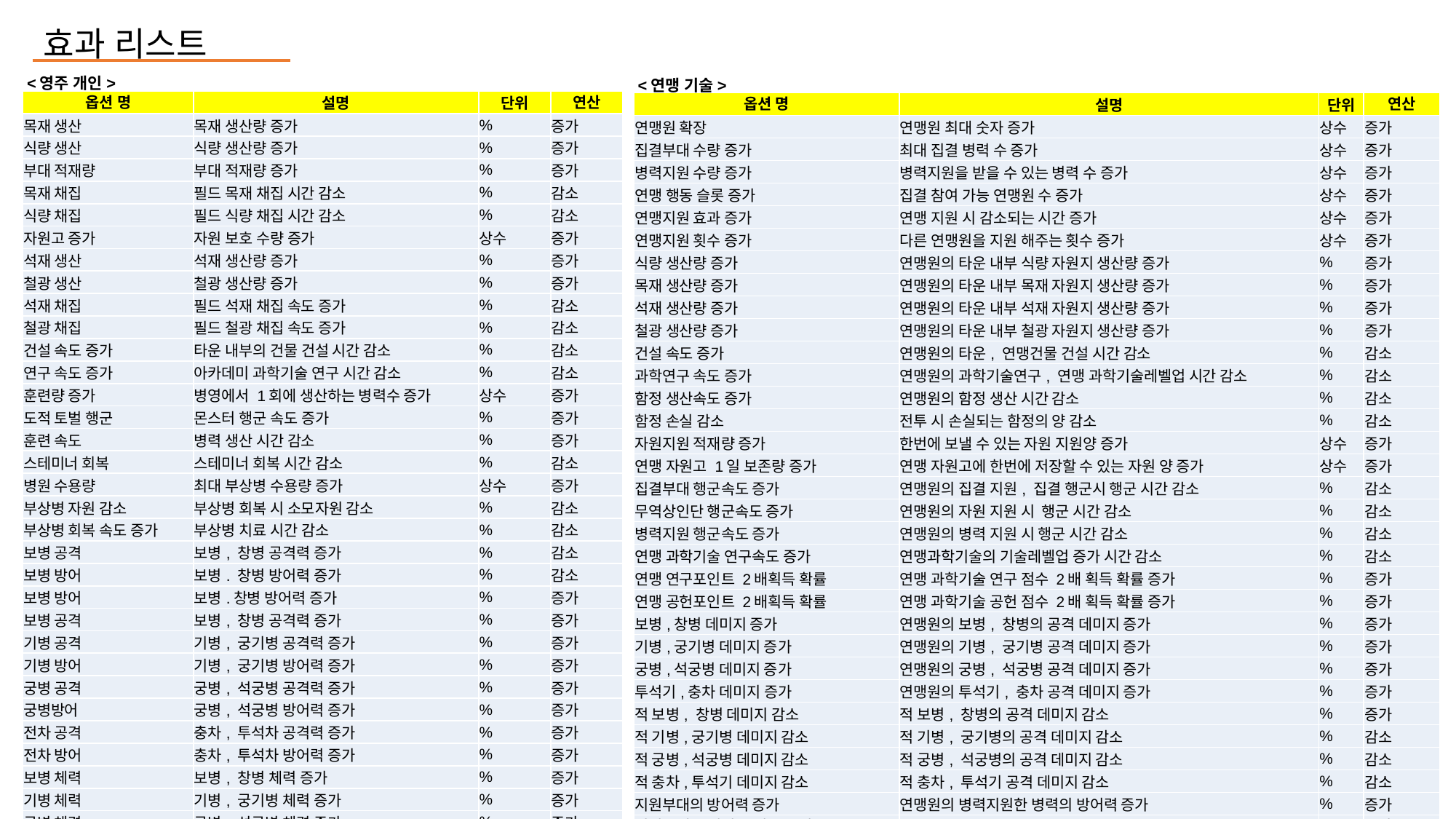

효과 리스트
<영주 개인>
<연맹 기술>
| 옵션 명 | 설명 | 단위 | 연산 |
| --- | --- | --- | --- |
| 목재 생산 | 목재 생산량 증가 | % | 증가 |
| 식량 생산 | 식량 생산량 증가 | % | 증가 |
| 부대 적재량 | 부대 적재량 증가 | % | 증가 |
| 목재 채집 | 필드 목재 채집 시간 감소 | % | 감소 |
| 식량 채집 | 필드 식량 채집 시간 감소 | % | 감소 |
| 자원고 증가 | 자원 보호 수량 증가 | 상수 | 증가 |
| 석재 생산 | 석재 생산량 증가 | % | 증가 |
| 철광 생산 | 철광 생산량 증가 | % | 증가 |
| 석재 채집 | 필드 석재 채집 속도 증가 | % | 감소 |
| 철광 채집 | 필드 철광 채집 속도 증가 | % | 감소 |
| 건설 속도 증가 | 타운 내부의 건물 건설 시간 감소 | % | 감소 |
| 연구 속도 증가 | 아카데미 과학기술 연구 시간 감소 | % | 감소 |
| 훈련량 증가 | 병영에서 1회에 생산하는 병력수 증가 | 상수 | 증가 |
| 도적 토벌 행군 | 몬스터 행군 속도 증가 | % | 증가 |
| 훈련 속도 | 병력 생산 시간 감소 | % | 증가 |
| 스테미너 회복 | 스테미너 회복 시간 감소 | % | 감소 |
| 병원 수용량 | 최대 부상병 수용량 증가 | 상수 | 증가 |
| 부상병 자원 감소 | 부상병 회복 시 소모자원 감소 | % | 감소 |
| 부상병 회복 속도 증가 | 부상병 치료 시간 감소 | % | 감소 |
| 보병 공격 | 보병, 창병 공격력 증가 | % | 감소 |
| 보병 방어 | 보병. 창병 방어력 증가 | % | 감소 |
| 보병 방어 | 보병.창병 방어력 증가 | % | 증가 |
| 보병 공격 | 보병, 창병 공격력 증가 | % | 증가 |
| 기병 공격 | 기병, 궁기병 공격력 증가 | % | 증가 |
| 기병 방어 | 기병, 궁기병 방어력 증가 | % | 증가 |
| 궁병 공격 | 궁병, 석궁병 공격력 증가 | % | 증가 |
| 궁병방어 | 궁병, 석궁병 방어력 증가 | % | 증가 |
| 전차 공격 | 충차, 투석차 공격력 증가 | % | 증가 |
| 전차 방어 | 충차, 투석차 방어력 증가 | % | 증가 |
| 보병 체력 | 보병, 창병 체력 증가 | % | 증가 |
| 기병 체력 | 기병, 궁기병 체력 증가 | % | 증가 |
| 궁병 체력 | 궁병, 석궁병 체력 증가 | % | 증가 |
| 보병 데미지 감소 | 보병, 창병이 받는 데미지 감소 | % | 감소 |
| 기병돌격 데미지 | 기병 스킬 데미지 증가 | % | 증가 |
| 궁병 데미지 증가 | 궁병 스킬 데미지 증가 | % | 증가 |
| 전차 공성 공격력 | 공성 시 충차, 투석기 데미지 증가 | % | 증가 |
| 옵션 명 | 설명 | 단위 | 연산 |
| --- | --- | --- | --- |
| 연맹원 확장 | 연맹원 최대 숫자 증가 | 상수 | 증가 |
| 집결부대 수량 증가 | 최대 집결 병력 수 증가 | 상수 | 증가 |
| 병력지원 수량 증가 | 병력지원을 받을 수 있는 병력 수 증가 | 상수 | 증가 |
| 연맹 행동 슬롯 증가 | 집결 참여 가능 연맹원 수 증가 | 상수 | 증가 |
| 연맹지원 효과 증가 | 연맹 지원 시 감소되는 시간 증가 | 상수 | 증가 |
| 연맹지원 횟수 증가 | 다른 연맹원을 지원 해주는 횟수 증가 | 상수 | 증가 |
| 식량 생산량 증가 | 연맹원의 타운 내부 식량 자원지 생산량 증가 | % | 증가 |
| 목재 생산량 증가 | 연맹원의 타운 내부 목재 자원지 생산량 증가 | % | 증가 |
| 석재 생산량 증가 | 연맹원의 타운 내부 석재 자원지 생산량 증가 | % | 증가 |
| 철광 생산량 증가 | 연맹원의 타운 내부 철광 자원지 생산량 증가 | % | 증가 |
| 건설 속도 증가 | 연맹원의 타운, 연맹건물 건설 시간 감소 | % | 감소 |
| 과학연구 속도 증가 | 연맹원의 과학기술연구, 연맹 과학기술레벨업 시간 감소 | % | 감소 |
| 함정 생산속도 증가 | 연맹원의 함정 생산 시간 감소 | % | 감소 |
| 함정 손실 감소 | 전투 시 손실되는 함정의 양 감소 | % | 감소 |
| 자원지원 적재량 증가 | 한번에 보낼 수 있는 자원 지원양 증가 | 상수 | 증가 |
| 연맹 자원고 1일 보존량 증가 | 연맹 자원고에 한번에 저장할 수 있는 자원 양 증가 | 상수 | 증가 |
| 집결부대 행군속도 증가 | 연맹원의 집결 지원, 집결 행군시 행군 시간 감소 | % | 감소 |
| 무역상인단 행군속도 증가 | 연맹원의 자원 지원 시 행군 시간 감소 | % | 감소 |
| 병력지원 행군속도 증가 | 연맹원의 병력 지원 시 행군 시간 감소 | % | 감소 |
| 연맹 과학기술 연구속도 증가 | 연맹과학기술의 기술레벨업 증가 시간 감소 | % | 감소 |
| 연맹 연구포인트 2배획득 확률 | 연맹 과학기술 연구 점수 2배 획득 확률 증가 | % | 증가 |
| 연맹 공헌포인트 2배획득 확률 | 연맹 과학기술 공헌 점수 2배 획득 확률 증가 | % | 증가 |
| 보병,창병 데미지 증가 | 연맹원의 보병, 창병의 공격 데미지 증가 | % | 증가 |
| 기병,궁기병 데미지 증가 | 연맹원의 기병, 궁기병 공격 데미지 증가 | % | 증가 |
| 궁병,석궁병 데미지 증가 | 연맹원의 궁병, 석궁병 공격 데미지 증가 | % | 증가 |
| 투석기,충차 데미지 증가 | 연맹원의 투석기, 충차 공격 데미지 증가 | % | 증가 |
| 적 보병, 창병 데미지 감소 | 적 보병, 창병의 공격 데미지 감소 | % | 증가 |
| 적 기병,궁기병 데미지 감소 | 적 기병, 궁기병의 공격 데미지 감소 | % | 감소 |
| 적 궁병,석궁병 데미지 감소 | 적 궁병, 석궁병의 공격 데미지 감소 | % | 감소 |
| 적 충차,투석기 데미지 감소 | 적 충차, 투석기 공격 데미지 감소 | % | 감소 |
| 지원부대의 방어력 증가 | 연맹원의 병력지원한 병력의 방어력 증가 | % | 증가 |
| 집결부대 공격력 보너스 증가 | 집결에 참여한 부대 병력의 공격력 증가 | % | 증가 |